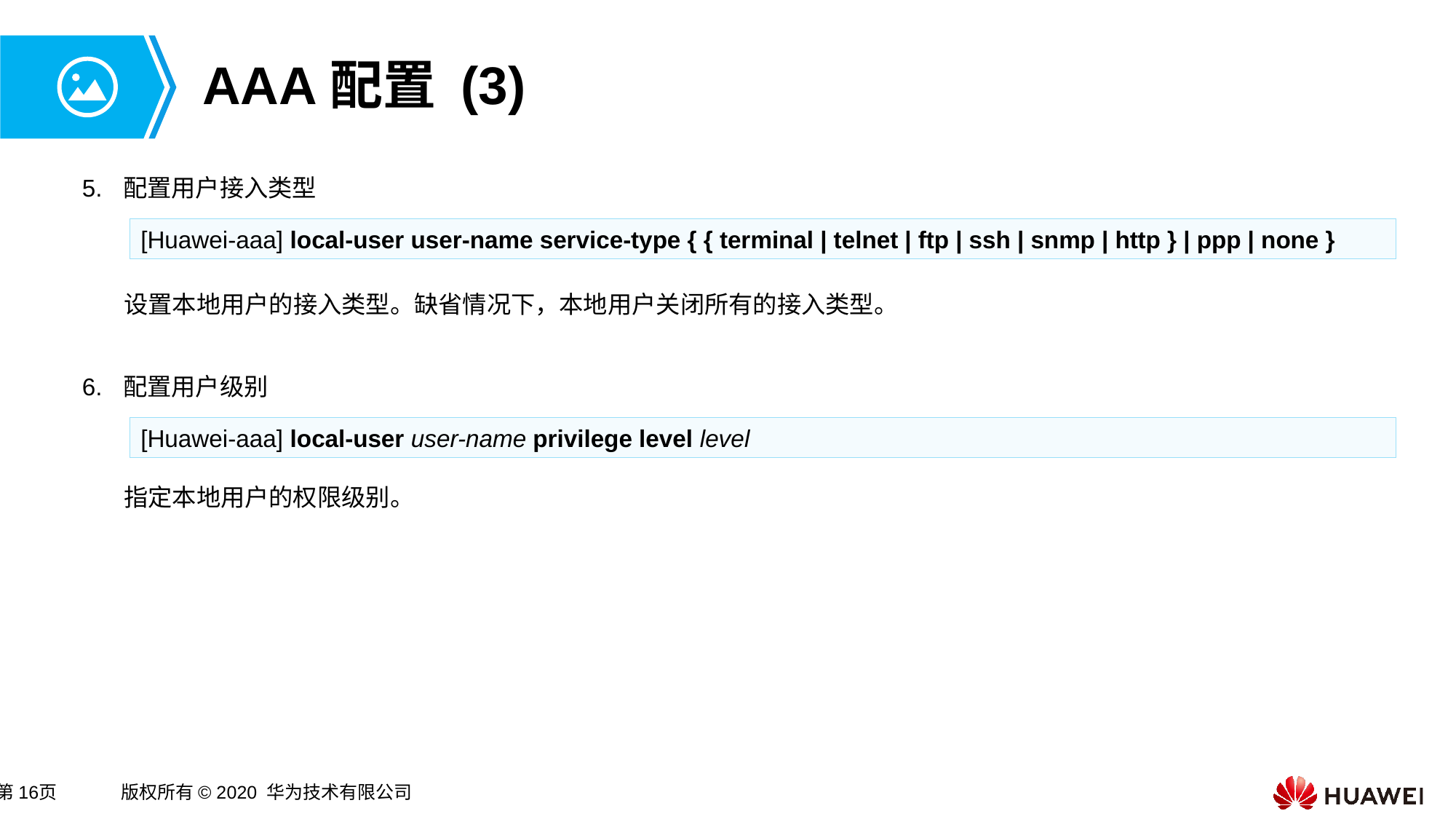

# AAA配置 (3)
配置用户接入类型
[Huawei-aaa] local-user user-name service-type { { terminal | telnet | ftp | ssh | snmp | http } | ppp | none }
设置本地用户的接入类型。缺省情况下，本地用户关闭所有的接入类型。
配置用户级别
[Huawei-aaa] local-user user-name privilege level level
指定本地用户的权限级别。